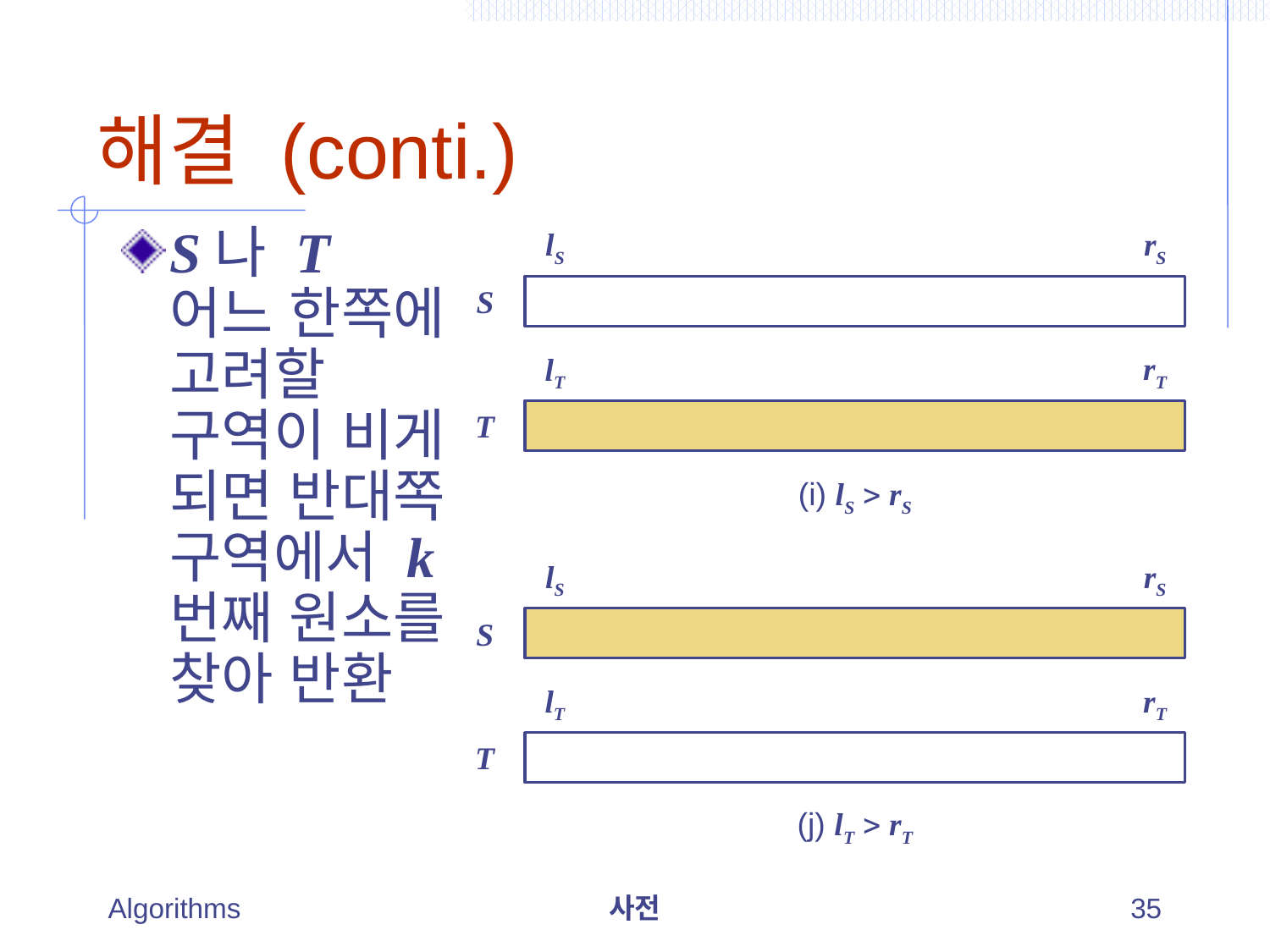

# 해결 (conti.)
lS
rS
S나 T 어느 한쪽에 고려할 구역이 비게 되면 반대쪽 구역에서 k 번째 원소를 찾아 반환
S

rT
lT
T

(i) lS > rS
lS
rS
S

rT
lT
T

(j) lT > rT
Algorithms
사전
35